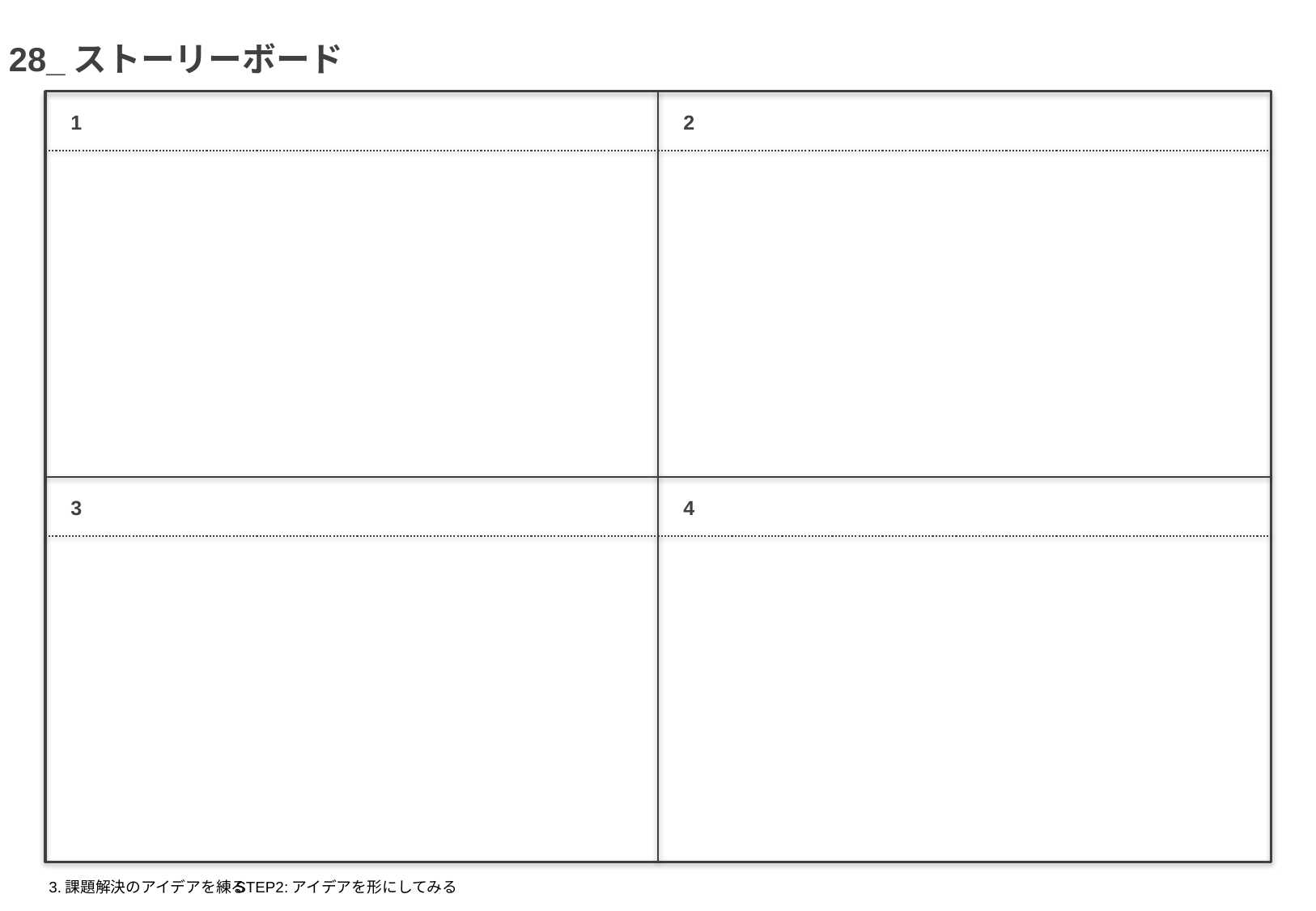

28_ストーリーボード

1
2
3
4
3.課題解決のアイデアを練る
STEP2:アイデアを形にしてみる